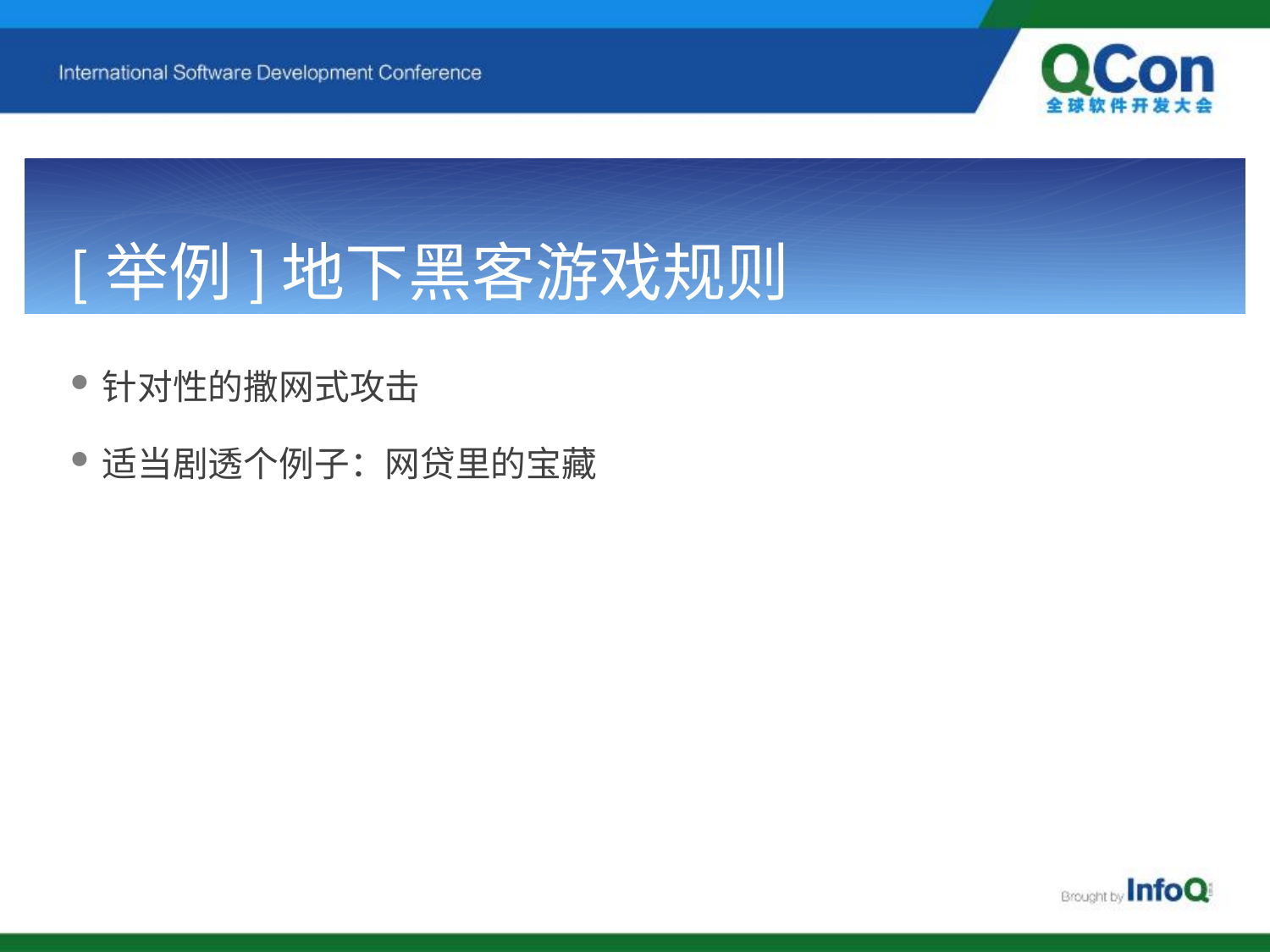

# [举例]地下黑客游戏规则
针对性的撒网式攻击
适当剧透个例子：网贷里的宝藏